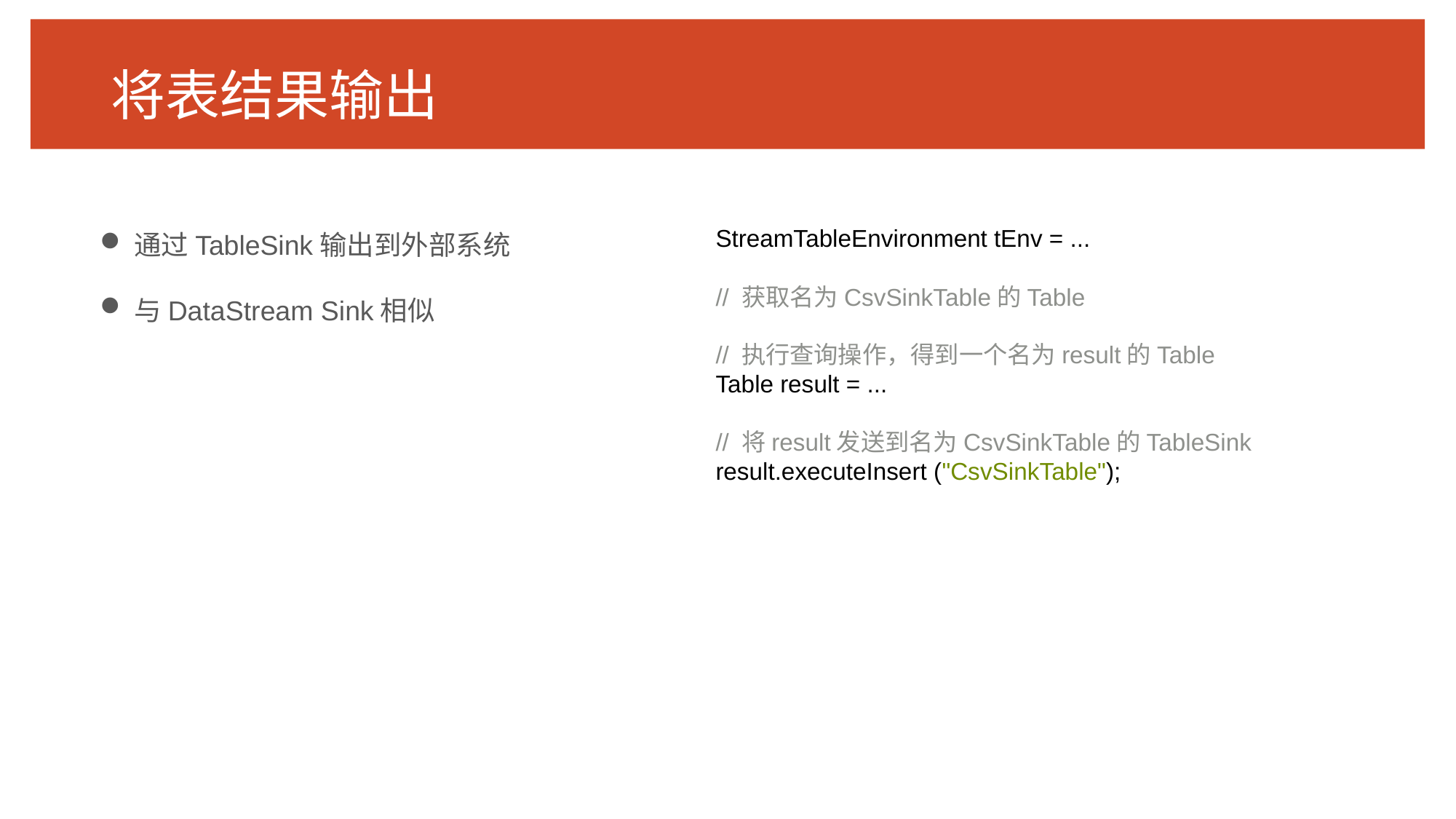

# 将表结果输出
通过TableSink输出到外部系统
与DataStream Sink相似
StreamTableEnvironment tEnv = ...

// 获取名为CsvSinkTable的Table

// 执行查询操作，得到一个名为result的Table
Table result = ...

// 将result发送到名为CsvSinkTable的TableSink
result.executeInsert ("CsvSinkTable");